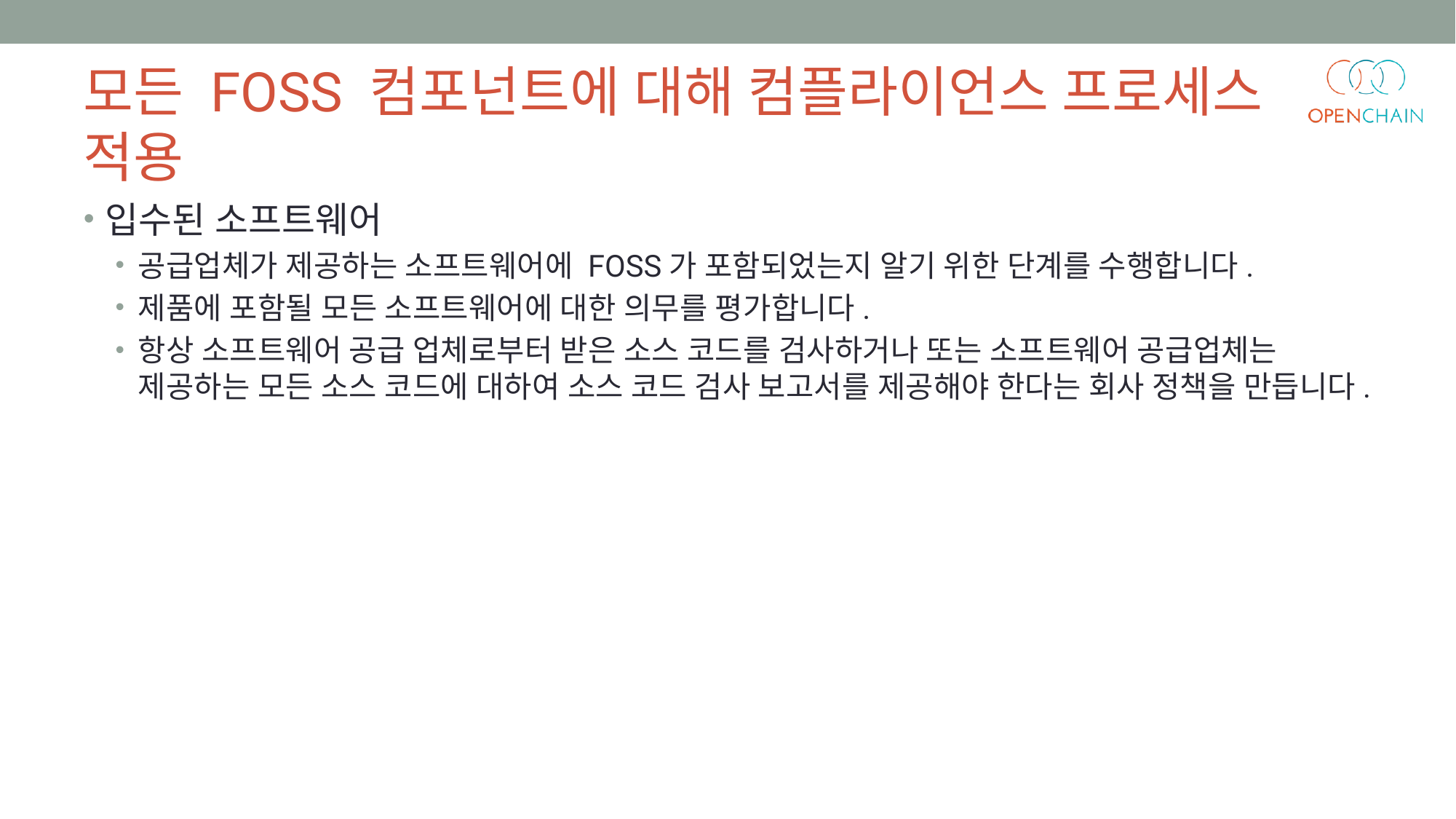

# 모든 FOSS 컴포넌트에 대해 컴플라이언스 프로세스 적용
입수된 소프트웨어
공급업체가 제공하는 소프트웨어에 FOSS가 포함되었는지 알기 위한 단계를 수행합니다.
제품에 포함될 모든 소프트웨어에 대한 의무를 평가합니다.
항상 소프트웨어 공급 업체로부터 받은 소스 코드를 검사하거나 또는 소프트웨어 공급업체는 제공하는 모든 소스 코드에 대하여 소스 코드 검사 보고서를 제공해야 한다는 회사 정책을 만듭니다.